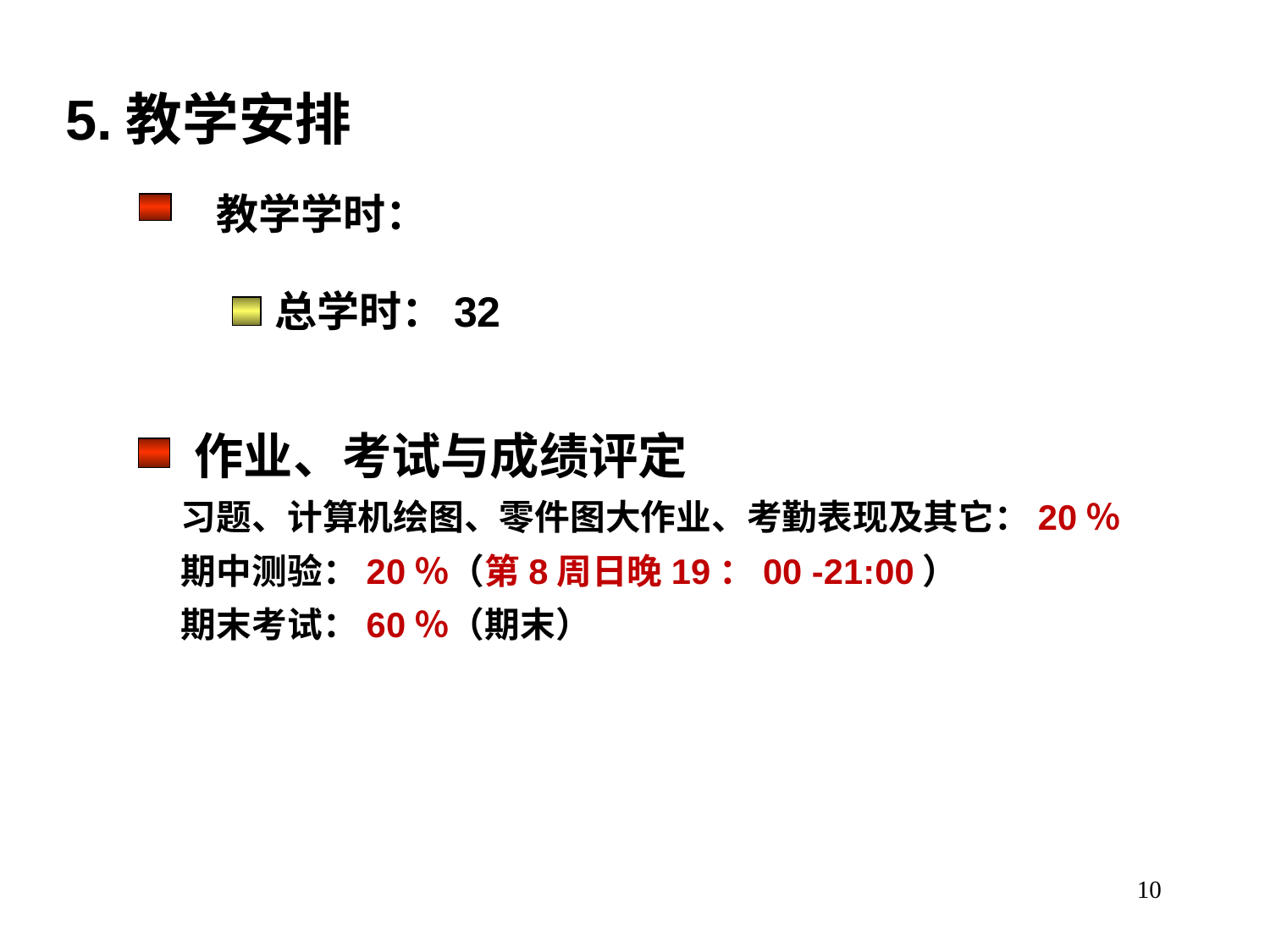

# 5.教学安排
 教学学时：

总学时：32

       作业、考试与成绩评定
习题、计算机绘图、零件图大作业、考勤表现及其它：20％
期中测验：20％（第8周日晚19：00 -21:00）
期末考试：60％（期末）

10